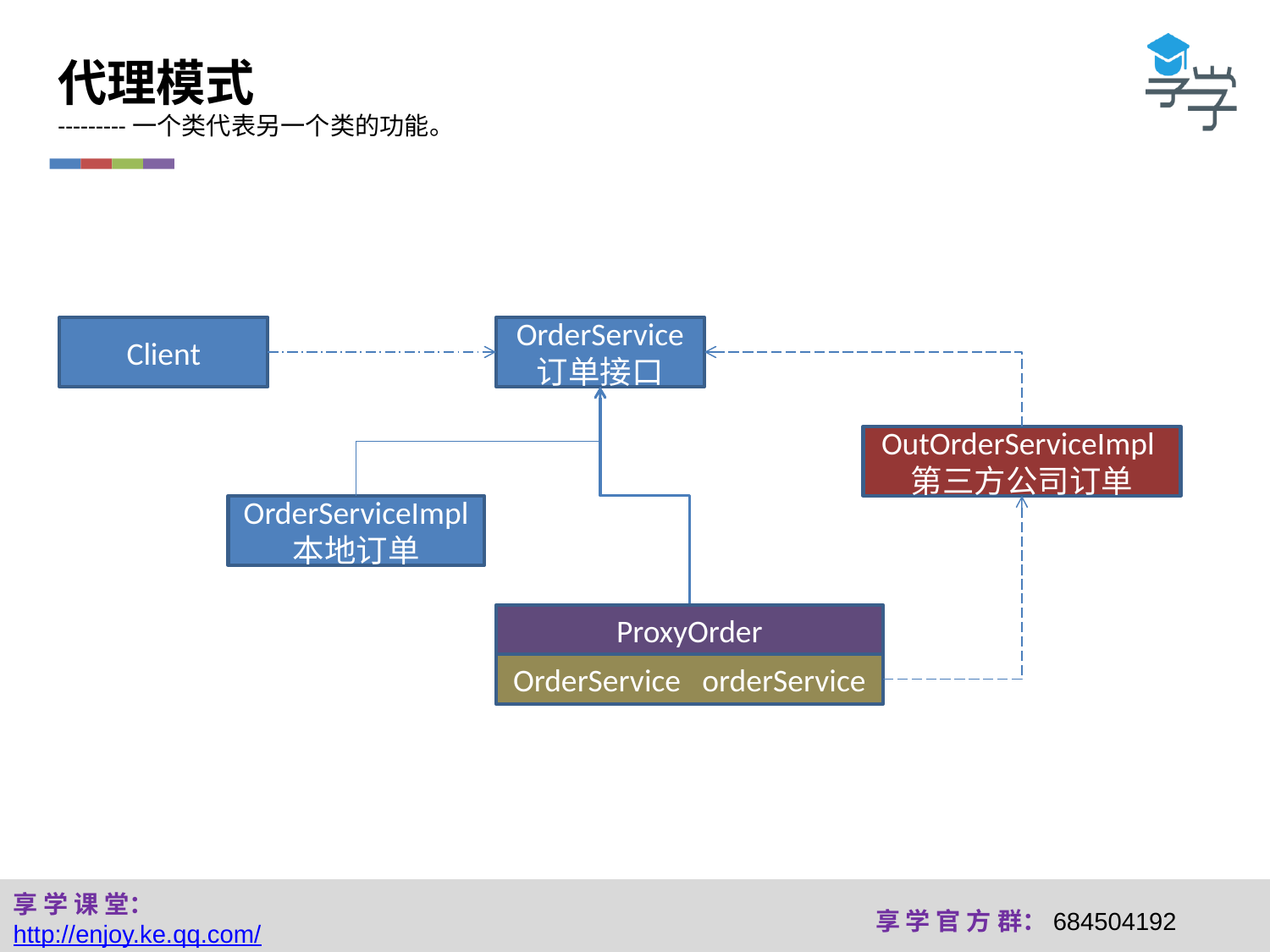

代理模式
---------一个类代表另一个类的功能。

Client
OrderService
订单接口
OutOrderServiceImpl第三方公司订单
OrderServiceImpl
本地订单
ProxyOrder
OrderService   orderService